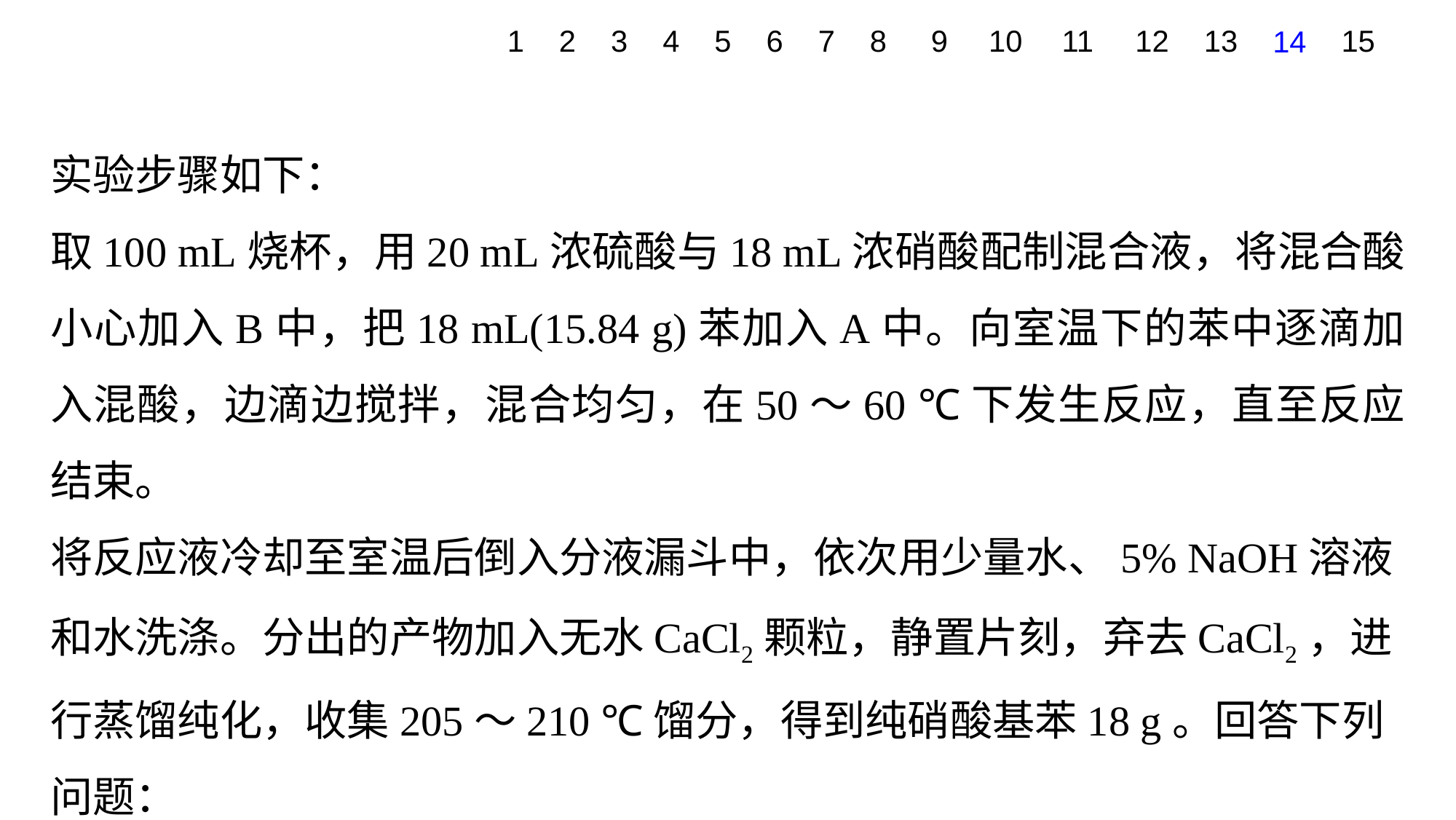

1
2
3
4
5
6
7
8
9
10
12
13
15
11
14
实验步骤如下：
取100 mL烧杯，用20 mL浓硫酸与18 mL浓硝酸配制混合液，将混合酸小心加入B中，把18 mL(15.84 g)苯加入A中。向室温下的苯中逐滴加入混酸，边滴边搅拌，混合均匀，在50～60 ℃下发生反应，直至反应结束。
将反应液冷却至室温后倒入分液漏斗中，依次用少量水、5% NaOH溶液和水洗涤。分出的产物加入无水CaCl2颗粒，静置片刻，弃去CaCl2，进行蒸馏纯化，收集205～210 ℃馏分，得到纯硝酸基苯18 g。回答下列问题：